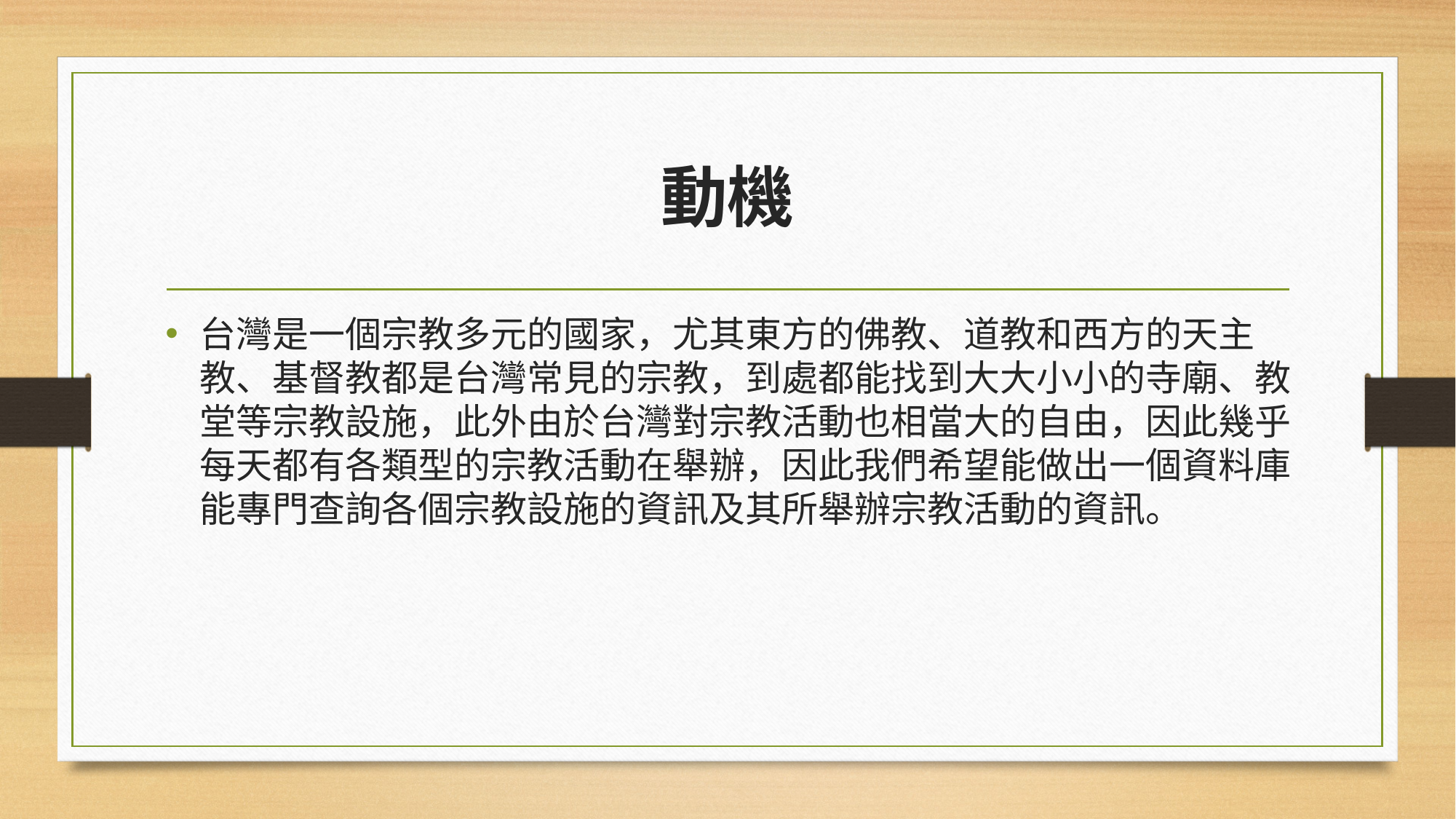

# 動機
台灣是一個宗教多元的國家，尤其東方的佛教、道教和西方的天主教、基督教都是台灣常見的宗教，到處都能找到大大小小的寺廟、教堂等宗教設施，此外由於台灣對宗教活動也相當大的自由，因此幾乎每天都有各類型的宗教活動在舉辦，因此我們希望能做出一個資料庫能專門查詢各個宗教設施的資訊及其所舉辦宗教活動的資訊。